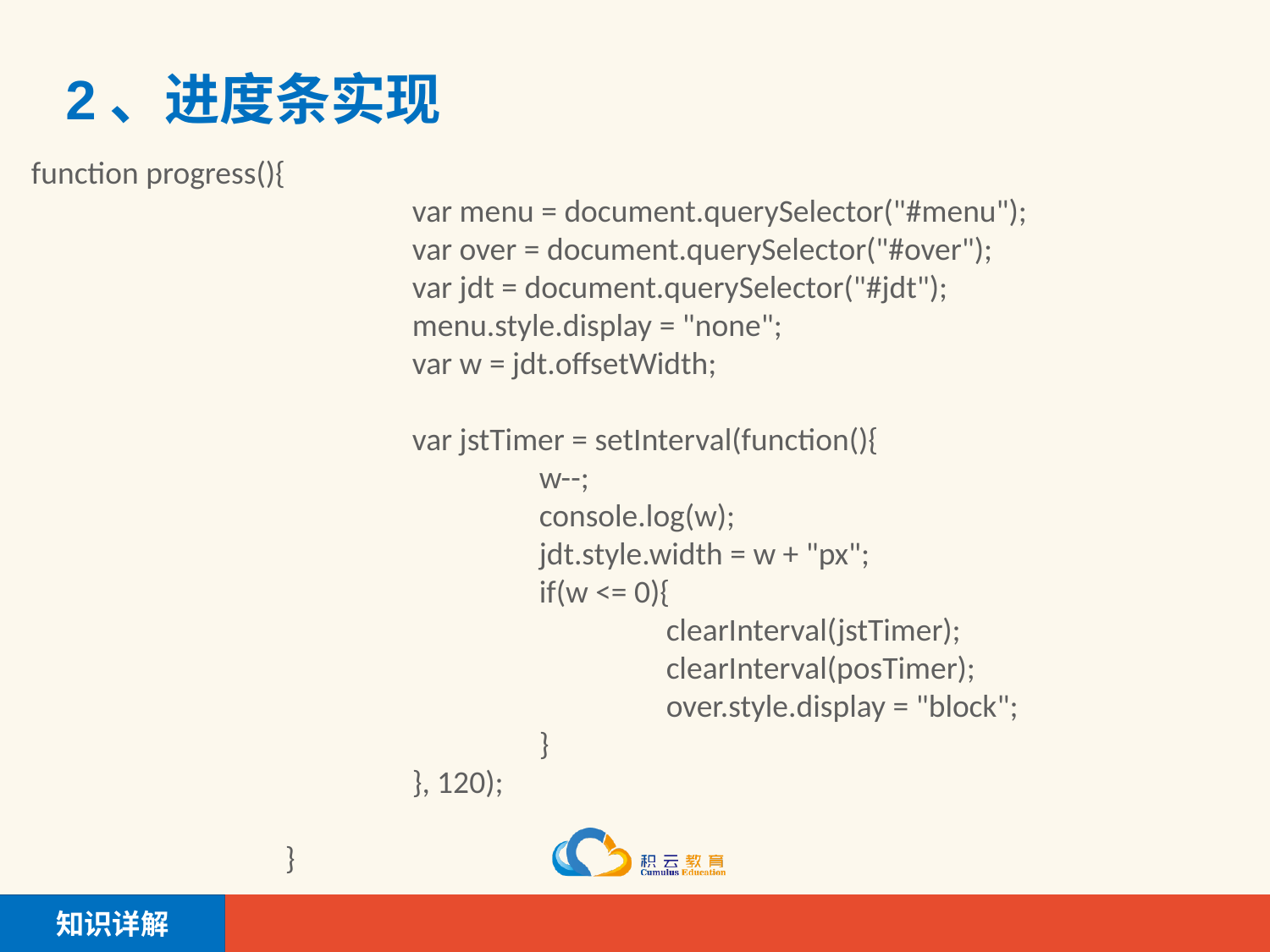

# 2、进度条实现
function progress(){
			var menu = document.querySelector("#menu");
			var over = document.querySelector("#over");
			var jdt = document.querySelector("#jdt");
			menu.style.display = "none";
			var w = jdt.offsetWidth;

			var jstTimer = setInterval(function(){
				w--;
				console.log(w);
				jdt.style.width = w + "px";
				if(w <= 0){
					clearInterval(jstTimer);
					clearInterval(posTimer);
					over.style.display = "block";
				}
			}, 120);

		}